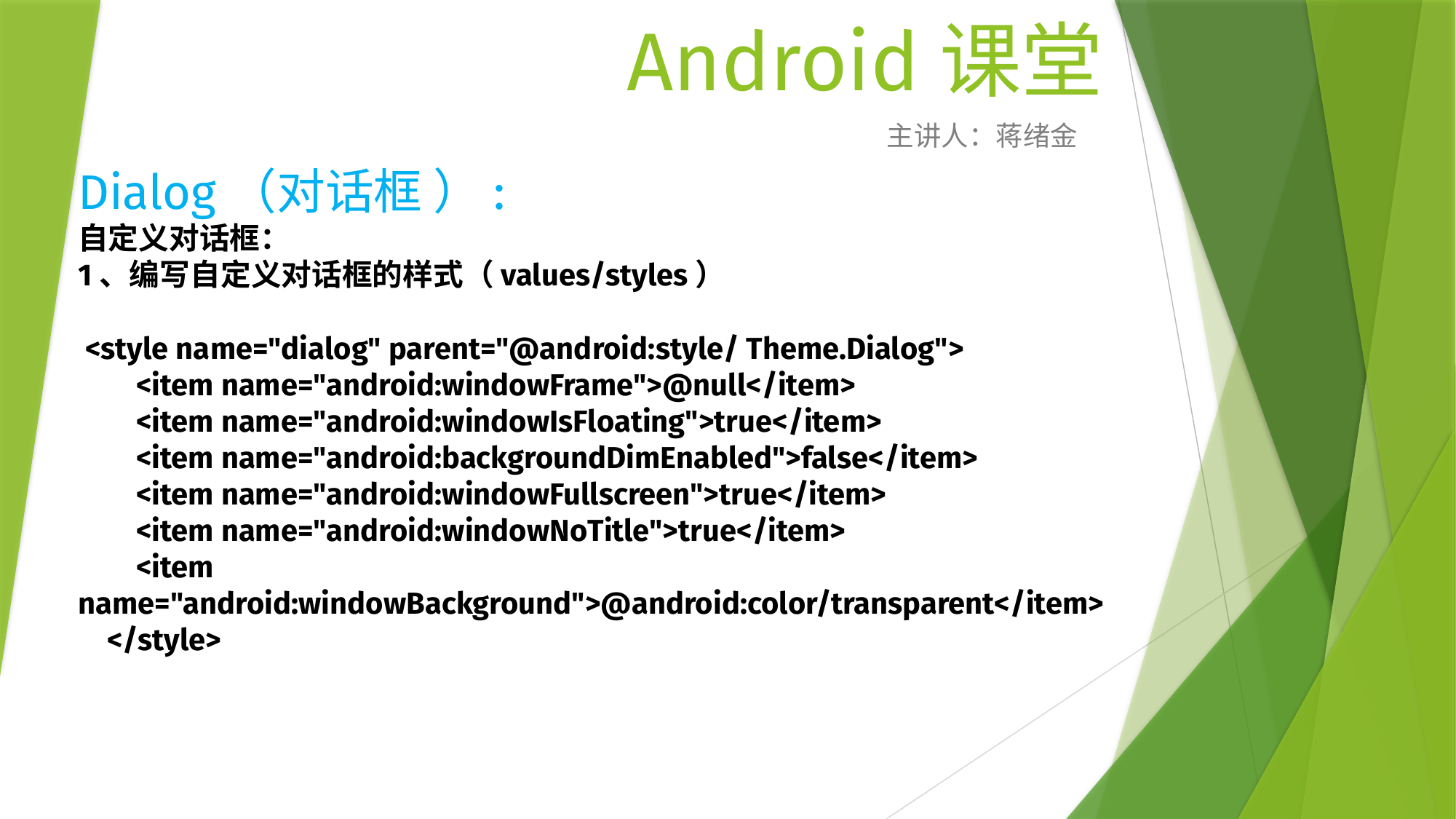

# Android课堂
主讲人：蒋绪金
Dialog（对话框 ）:
自定义对话框：
1、编写自定义对话框的样式（values/styles）

 <style name="dialog" parent="@android:style/ Theme.Dialog">
        <item name="android:windowFrame">@null</item>
        <item name="android:windowIsFloating">true</item>
        <item name="android:backgroundDimEnabled">false</item>
        <item name="android:windowFullscreen">true</item>
        <item name="android:windowNoTitle">true</item>
        <item name="android:windowBackground">@android:color/transparent</item>
    </style>